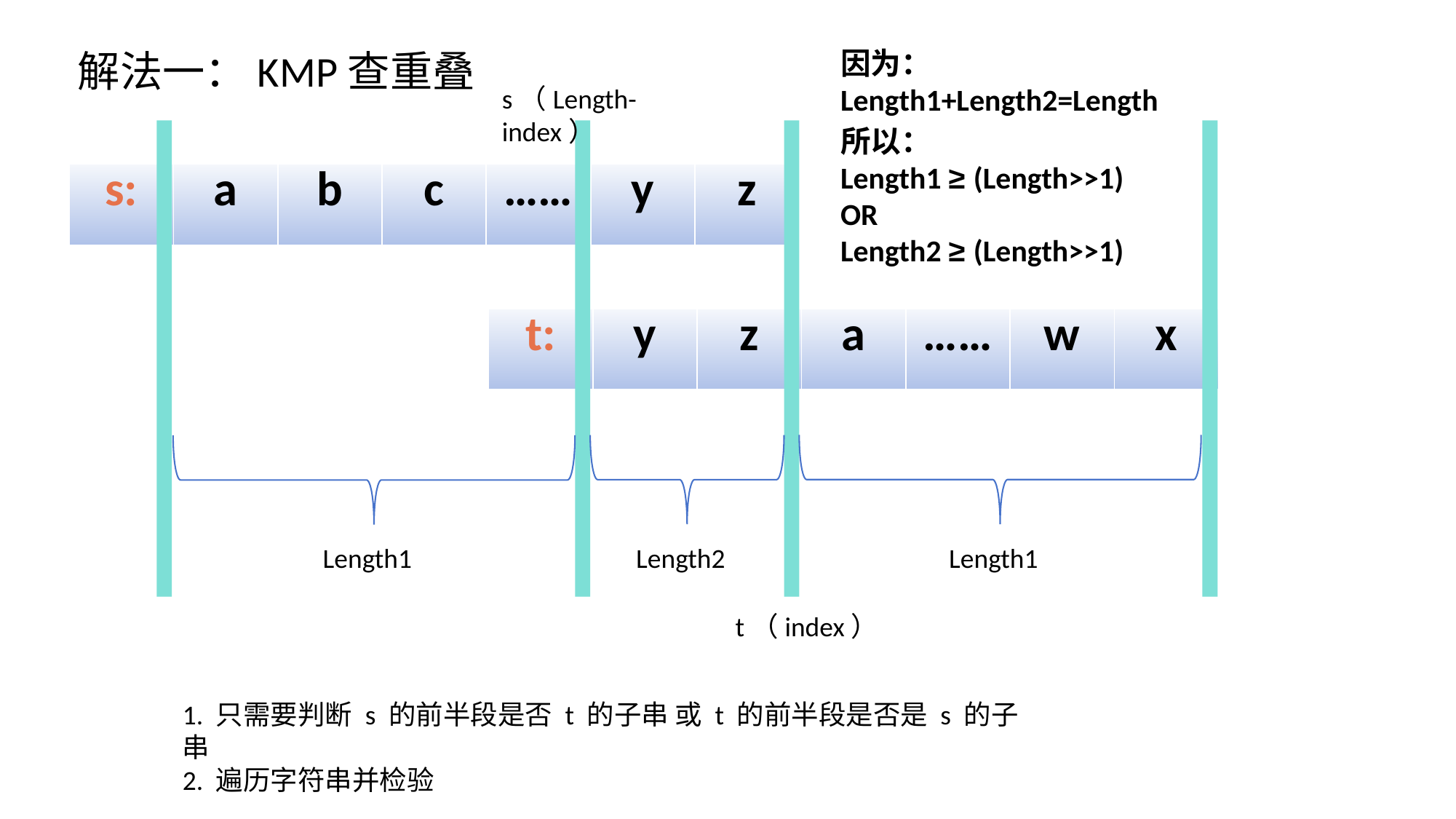

解法一：KMP查重叠
因为：Length1+Length2=Length
所以：
Length1 ≥ (Length>>1)
OR
Length2 ≥ (Length>>1)
s（Length-index）

| s: | a | b | c | …… | y | z |
| --- | --- | --- | --- | --- | --- | --- |
| t: | y | z | a | …… | w | x |
| --- | --- | --- | --- | --- | --- | --- |

Length1
Length2
Length1
t（index）
1. 只需要判断 s 的前半段是否 t 的子串 或 t 的前半段是否是 s 的子串
2. 遍历字符串并检验